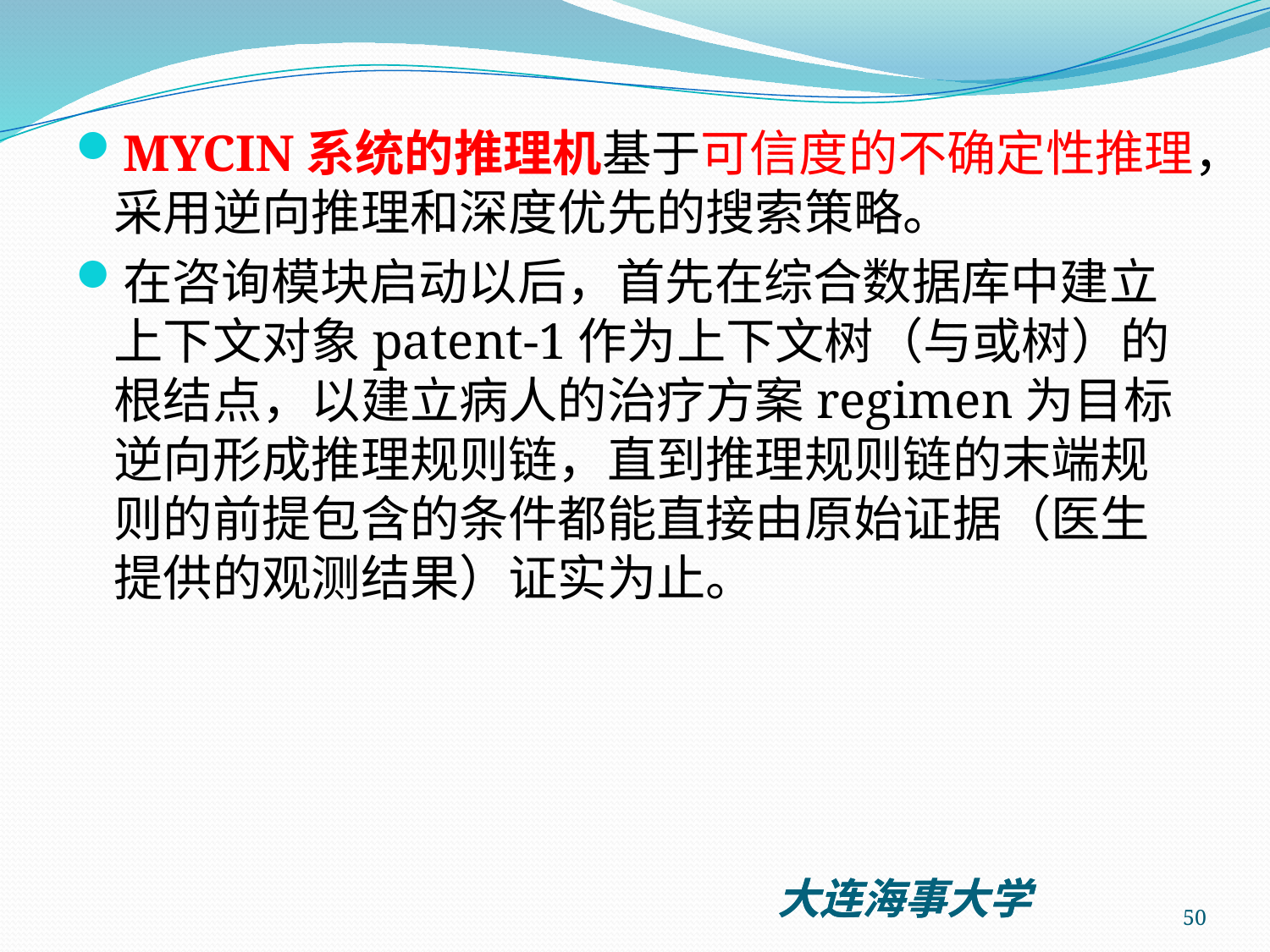

MYCIN系统的推理机基于可信度的不确定性推理，采用逆向推理和深度优先的搜索策略。
在咨询模块启动以后，首先在综合数据库中建立上下文对象patent-1作为上下文树（与或树）的根结点，以建立病人的治疗方案regimen为目标逆向形成推理规则链，直到推理规则链的末端规则的前提包含的条件都能直接由原始证据（医生提供的观测结果）证实为止。

50